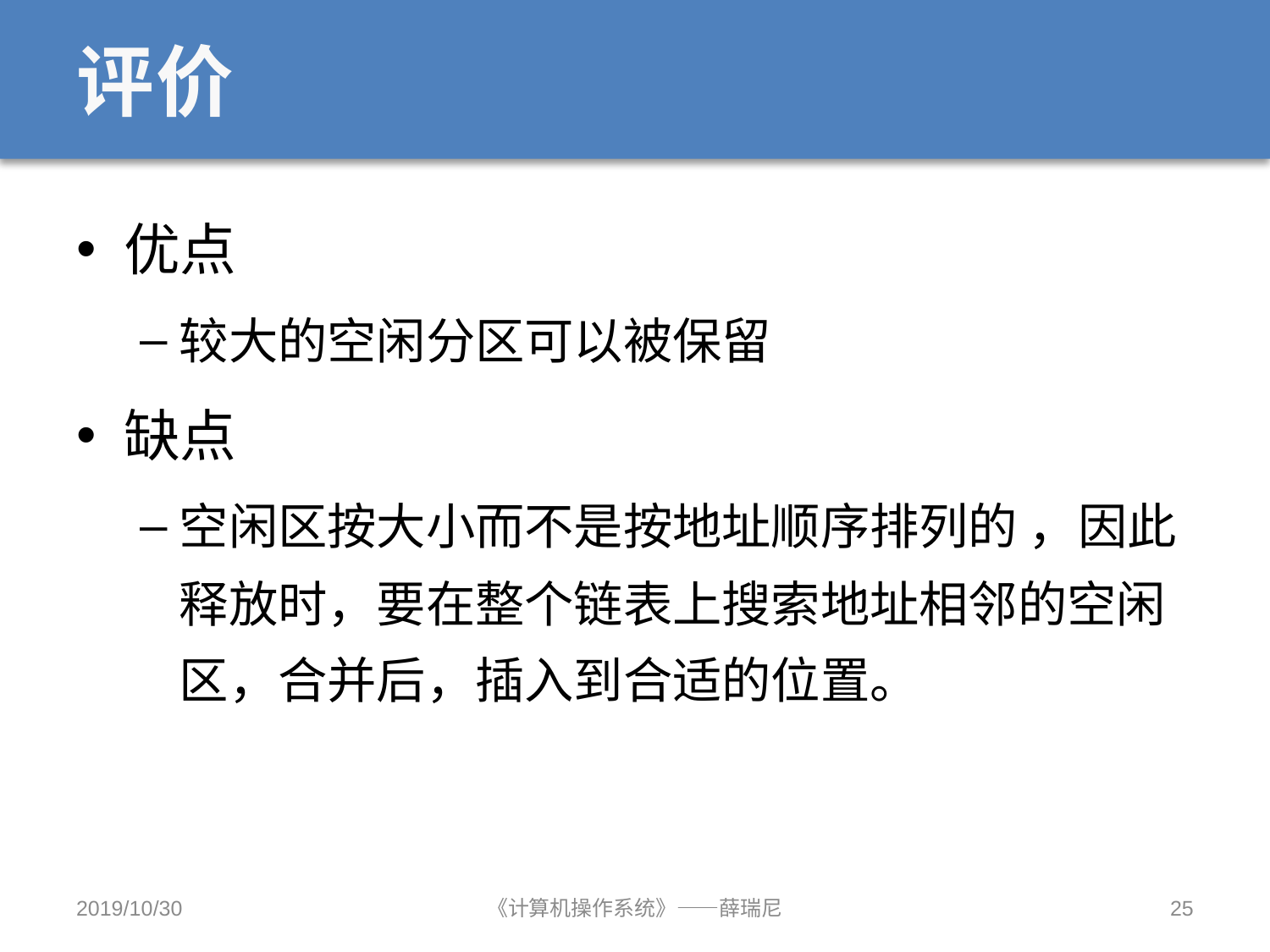

# 评价
优点
较大的空闲分区可以被保留
缺点
空闲区按大小而不是按地址顺序排列的 ，因此释放时，要在整个链表上搜索地址相邻的空闲区，合并后，插入到合适的位置。

2019/10/30
《计算机操作系统》——薛瑞尼
25